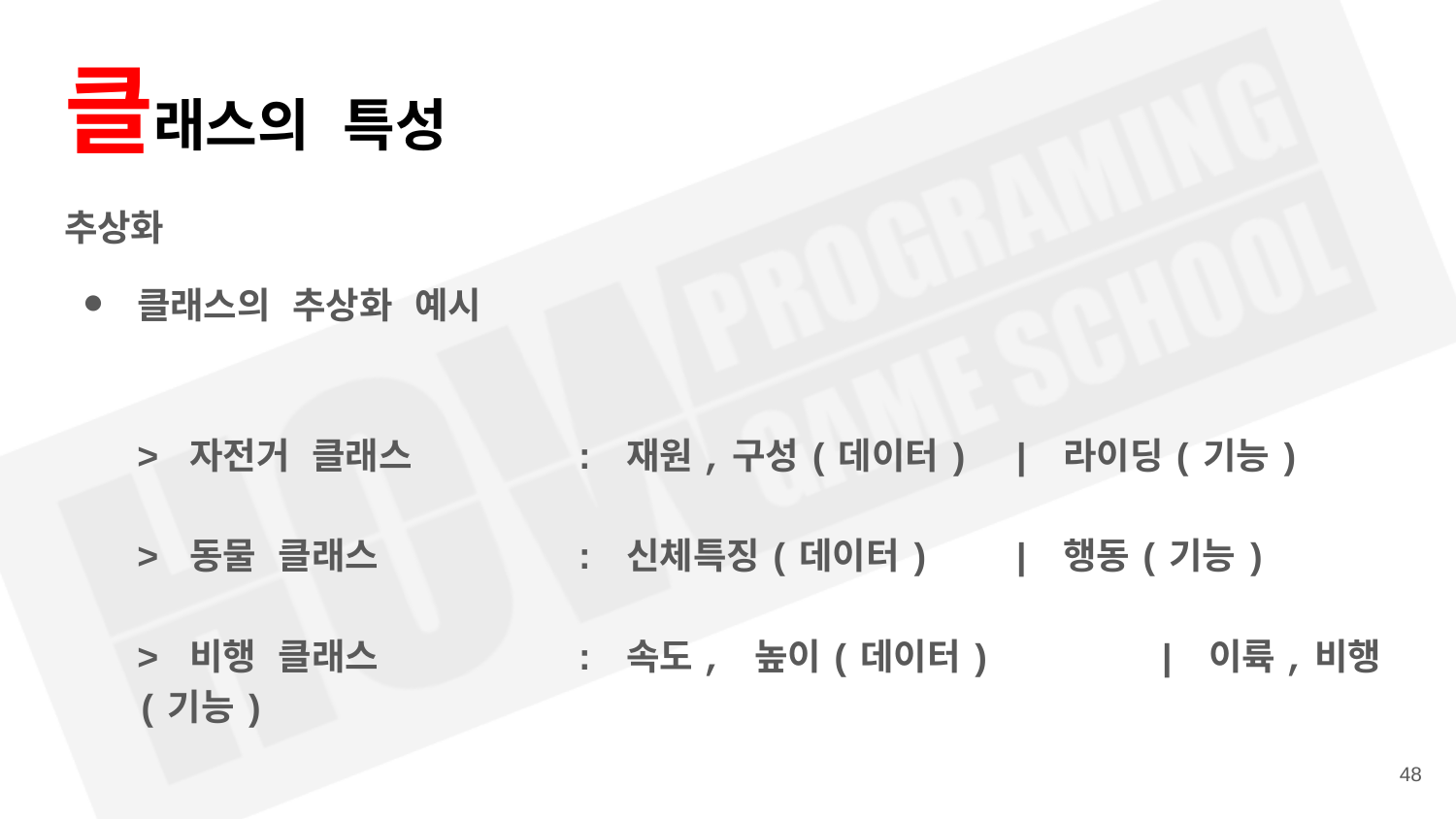

# 클래스의 특성
추상화
클래스의 추상화 예시
> 자전거 클래스 	: 재원,구성(데이터) 	| 라이딩(기능)
> 동물 클래스		: 신체특징(데이터) 	| 행동(기능)
> 비행 클래스		: 속도, 높이(데이터) 	| 이륙,비행(기능)
48